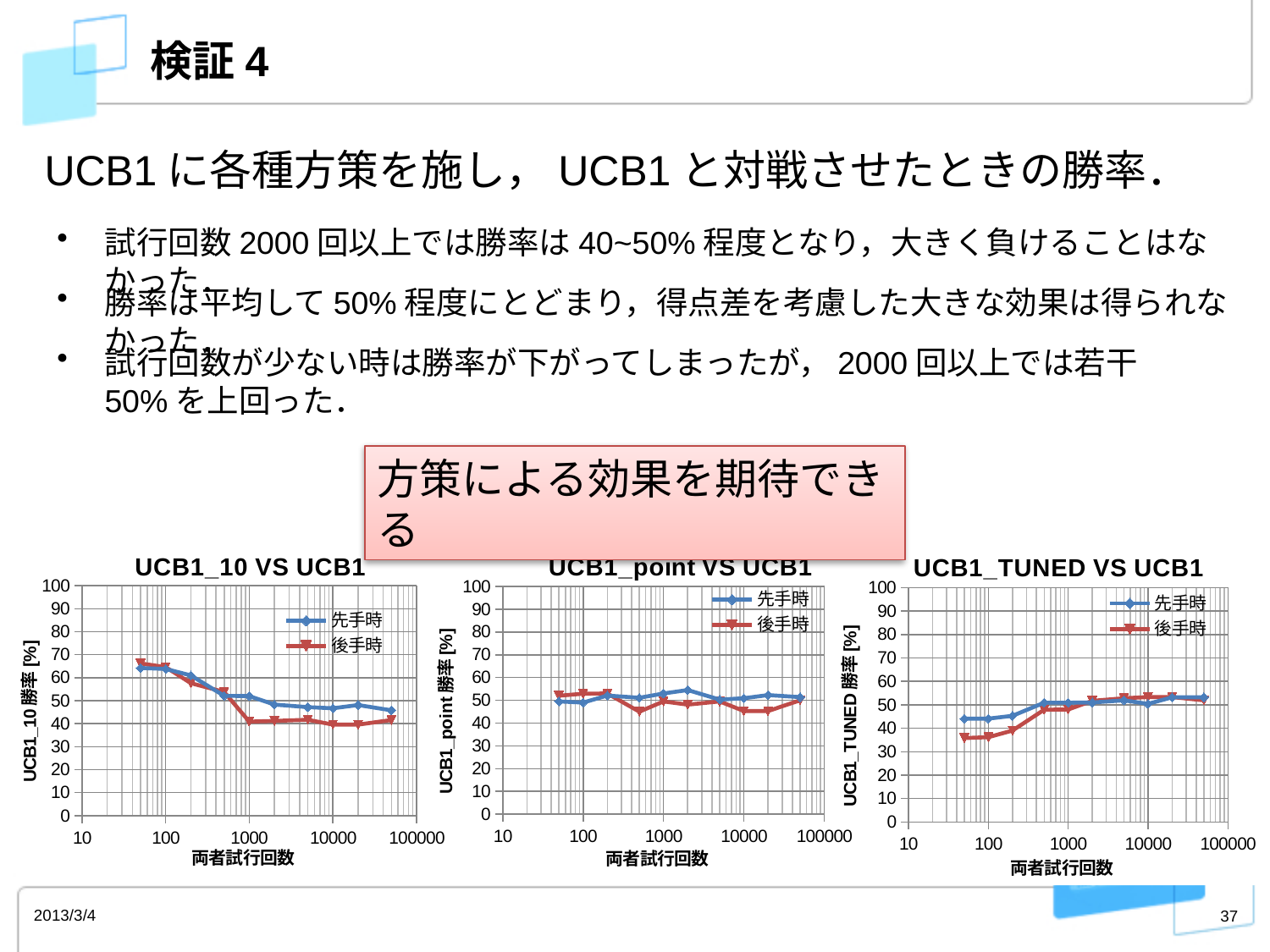

# 検証4
UCB1に各種方策を施し，UCB1と対戦させたときの勝率．
試行回数2000回以上では勝率は40~50%程度となり，大きく負けることはなかった．
勝率は平均して50%程度にとどまり，得点差を考慮した大きな効果は得られなかった．
試行回数が少ない時は勝率が下がってしまったが，2000回以上では若干50%を上回った．
方策による効果を期待できる

### Chart: UCB1_10 VS UCB1

| Category | 先手時 | 後手時 |
|---|---|---|

### Chart: UCB1_point VS UCB1

| Category | 先手時 | 後手時 |
|---|---|---|

### Chart: UCB1_TUNED VS UCB1

| Category | 先手時 | 後手時 |
|---|---|---|
2013/3/4
37